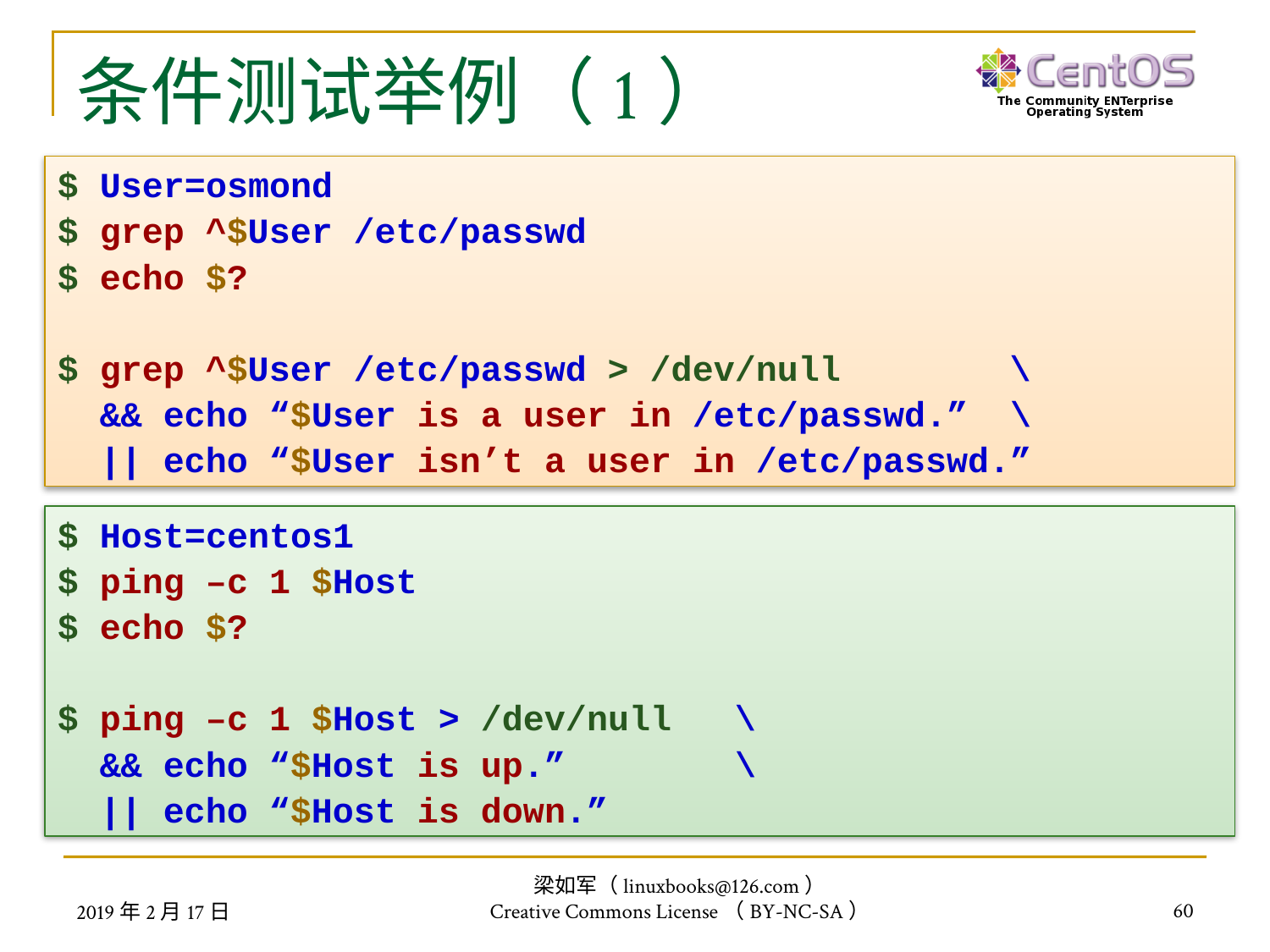

# 条件测试举例（1）
$ User=osmond
$ grep ^$User /etc/passwd
$ echo $?

$ grep ^$User /etc/passwd > /dev/null        \
  && echo “$User is a user in /etc/passwd.”  \
  || echo “$User isn’t a user in /etc/passwd.”
$ Host=centos1
$ ping –c 1 $Host
$ echo $?

$ ping –c 1 $Host > /dev/null   \
  && echo “$Host is up.”        \
  || echo “$Host is down.”
梁如军（linuxbooks@126.com）
Creative Commons License（BY-NC-SA）
2019年2月17日
60